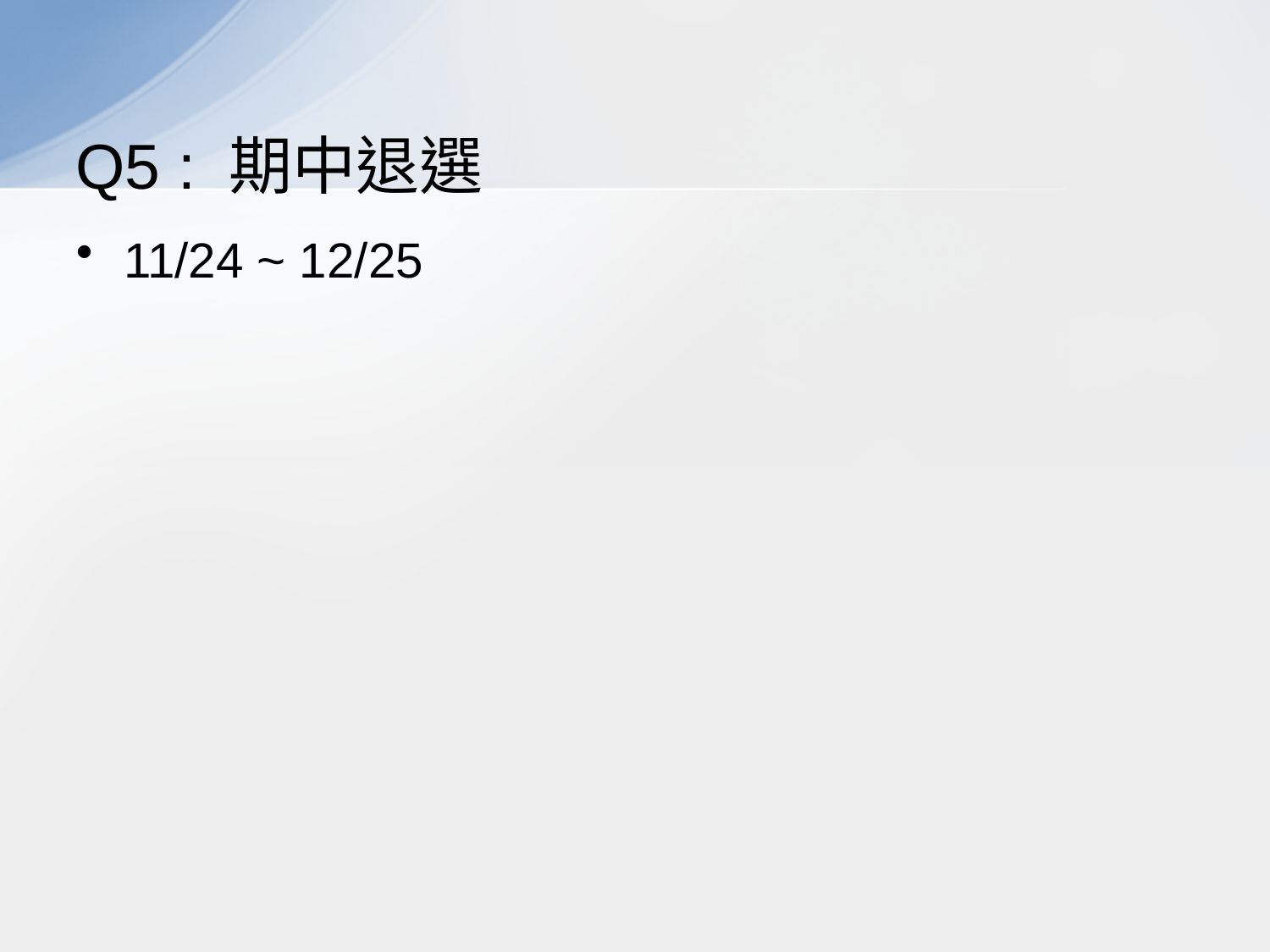

# Q5 : 期中退選
11/24 ~ 12/25